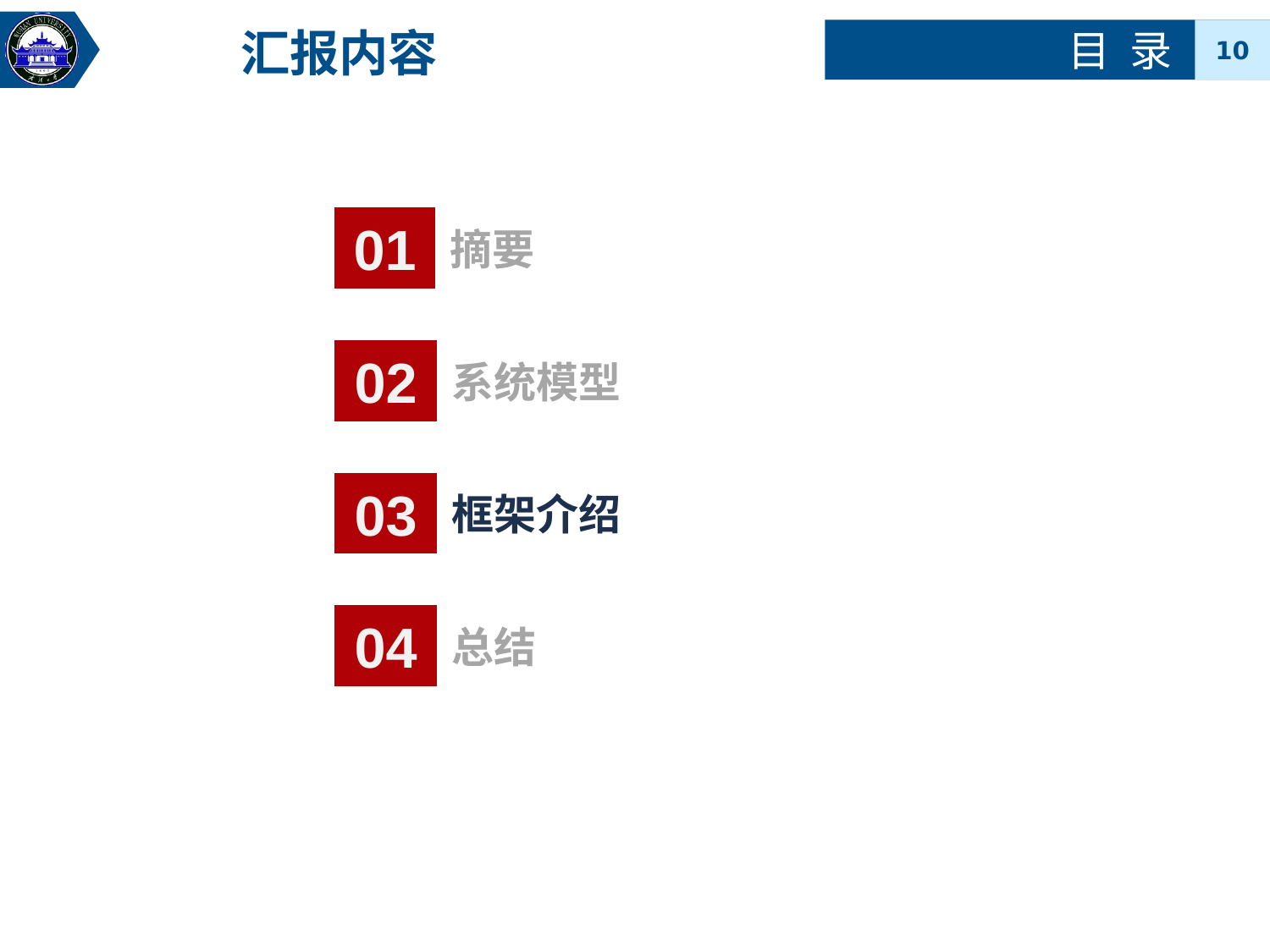

汇报内容
目  录
01
摘要
02
系统模型
03
框架介绍
04
总结